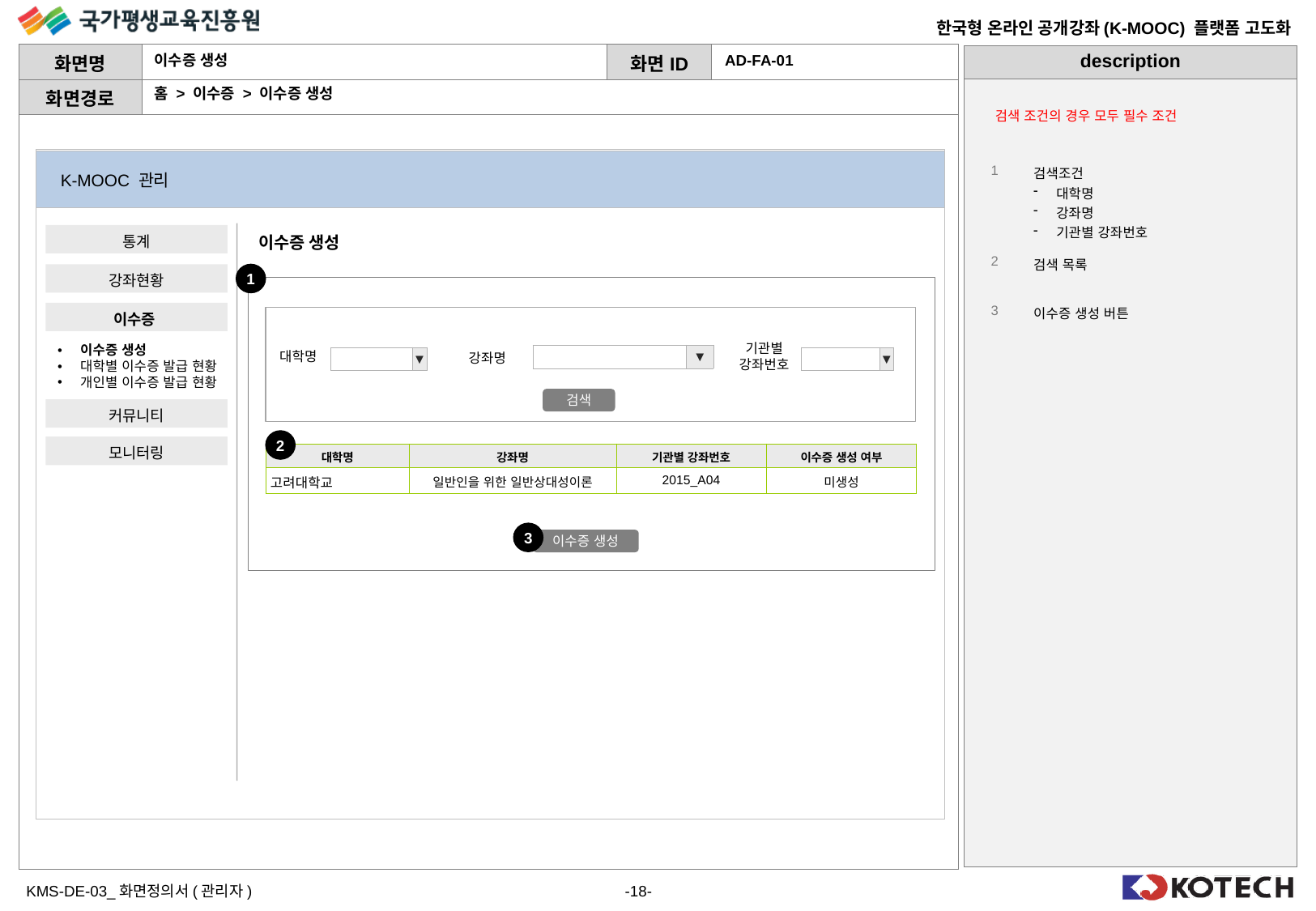

이수증 생성
AD-FA-01
검색 조건의 경우 모두 필수 조건
홈 > 이수증 > 이수증 생성

| 1 | 검색조건 대학명 강좌명 기관별 강좌번호 |
| --- | --- |
| 2 | 검색 목록 |
| 3 | 이수증 생성 버튼 |
|  |  |
|  |  |
|  |  |
|  |  |
|  |  |
|  |  |
|  |  |
|  |  |
|  |  |
|  |  |
K-MOOC 관리

통계
이수증 생성
강좌현황
1

이수증

기관별
강좌번호
이수증 생성
대학별 이수증 발급 현황
개인별 이수증 발급 현황
대학명
강좌명
|  | ▼ |
| --- | --- |
|  | ▼ |
| --- | --- |
|  | ▼ |
| --- | --- |
검색
커뮤니티
2
모니터링
| 대학명 | 강좌명 | 기관별 강좌번호 | 이수증 생성 여부 |
| --- | --- | --- | --- |
| 고려대학교 | 일반인을 위한 일반상대성이론 | 2015\_A04 | 미생성 |
3
이수증 생성